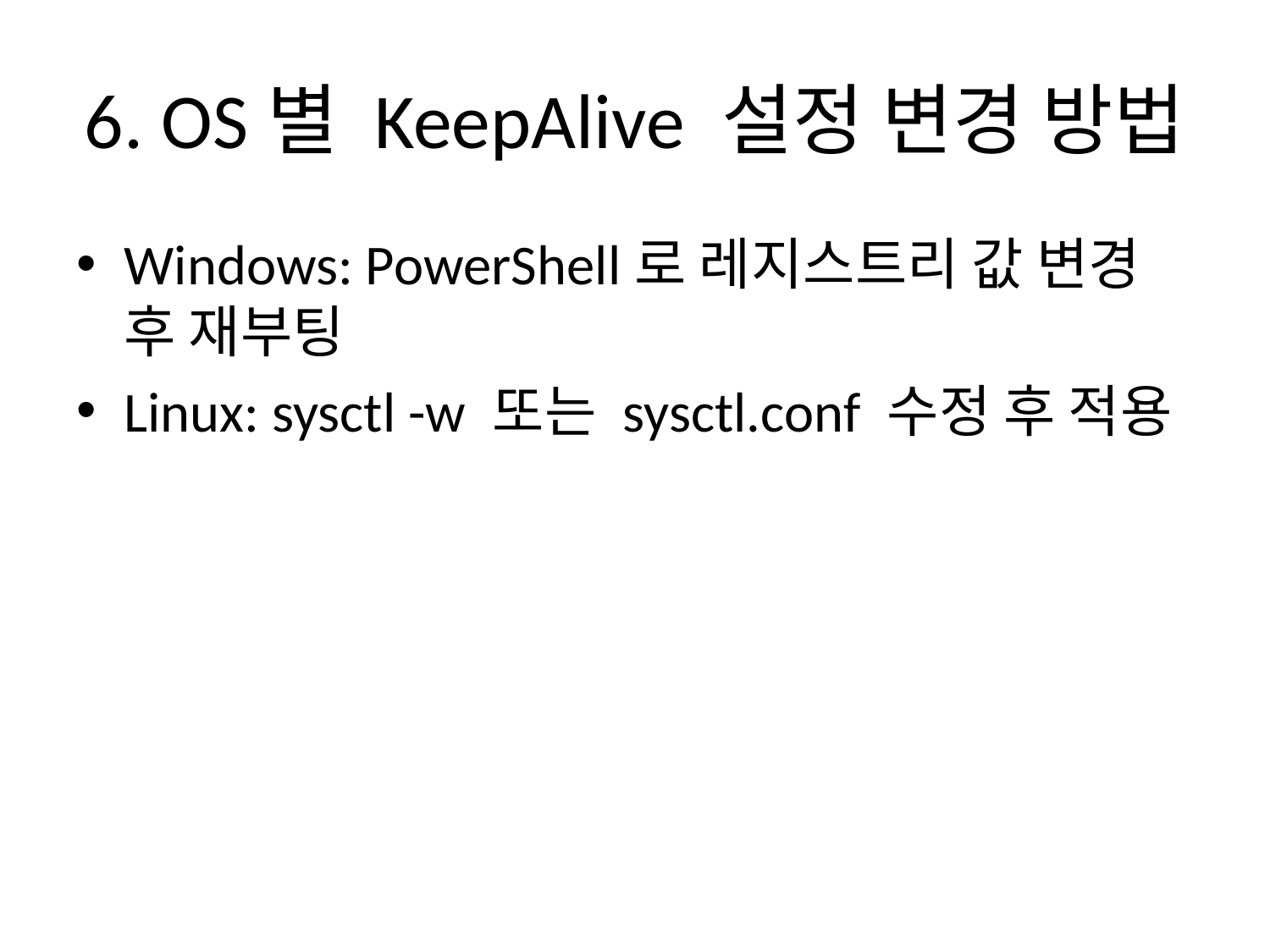

# 6. OS별 KeepAlive 설정 변경 방법
Windows: PowerShell로 레지스트리 값 변경 후 재부팅
Linux: sysctl -w 또는 sysctl.conf 수정 후 적용